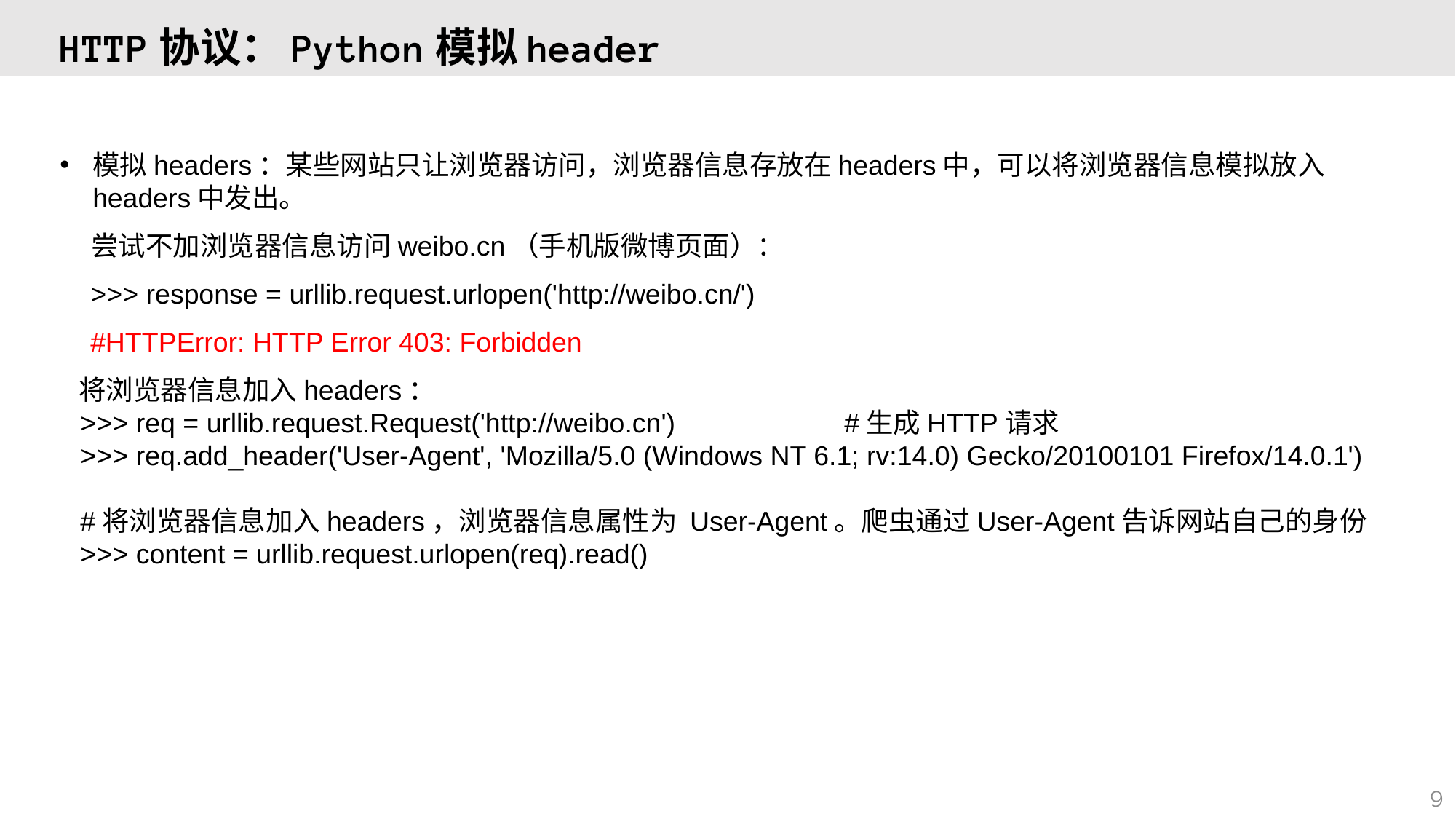

# HTTP协议：Python模拟header

模拟headers：某些网站只让浏览器访问，浏览器信息存放在headers中，可以将浏览器信息模拟放入headers中发出。
    尝试不加浏览器信息访问weibo.cn（手机版微博页面）：
    >>> response = urllib.request.urlopen('http://weibo.cn/')
    #HTTPError: HTTP Error 403: Forbidden
  将浏览器信息加入headers：
>>> req = urllib.request.Request('http://weibo.cn')		#生成HTTP请求
>>> req.add_header('User-Agent', 'Mozilla/5.0 (Windows NT 6.1; rv:14.0) Gecko/20100101 Firefox/14.0.1')
#将浏览器信息加入headers，浏览器信息属性为 User-Agent。爬虫通过User-Agent告诉网站自己的身份
>>> content = urllib.request.urlopen(req).read()

9